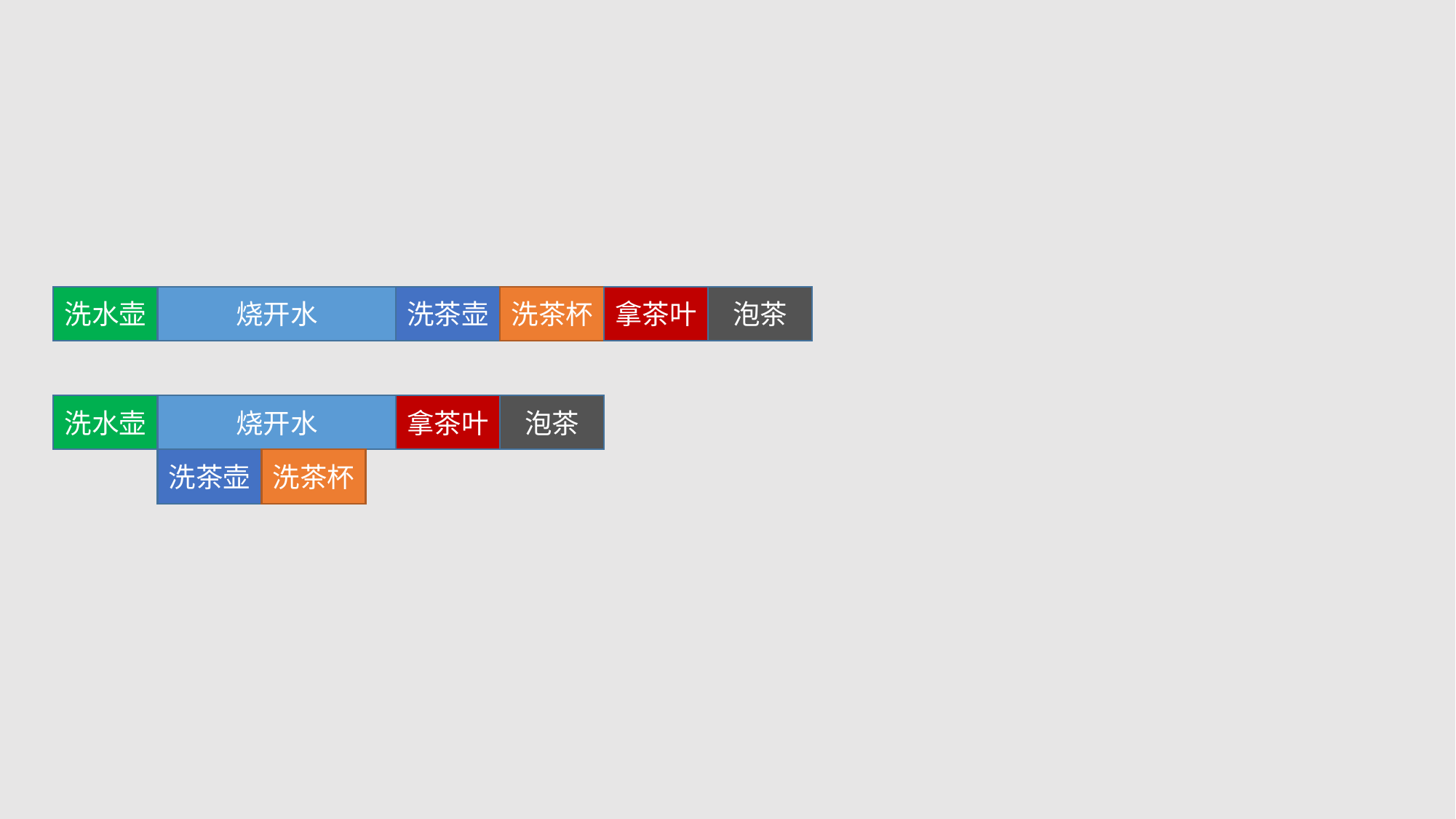

洗水壶
烧开水
洗茶壶
洗茶杯
拿茶叶
泡茶
洗水壶
烧开水
拿茶叶
泡茶
洗茶壶
洗茶杯